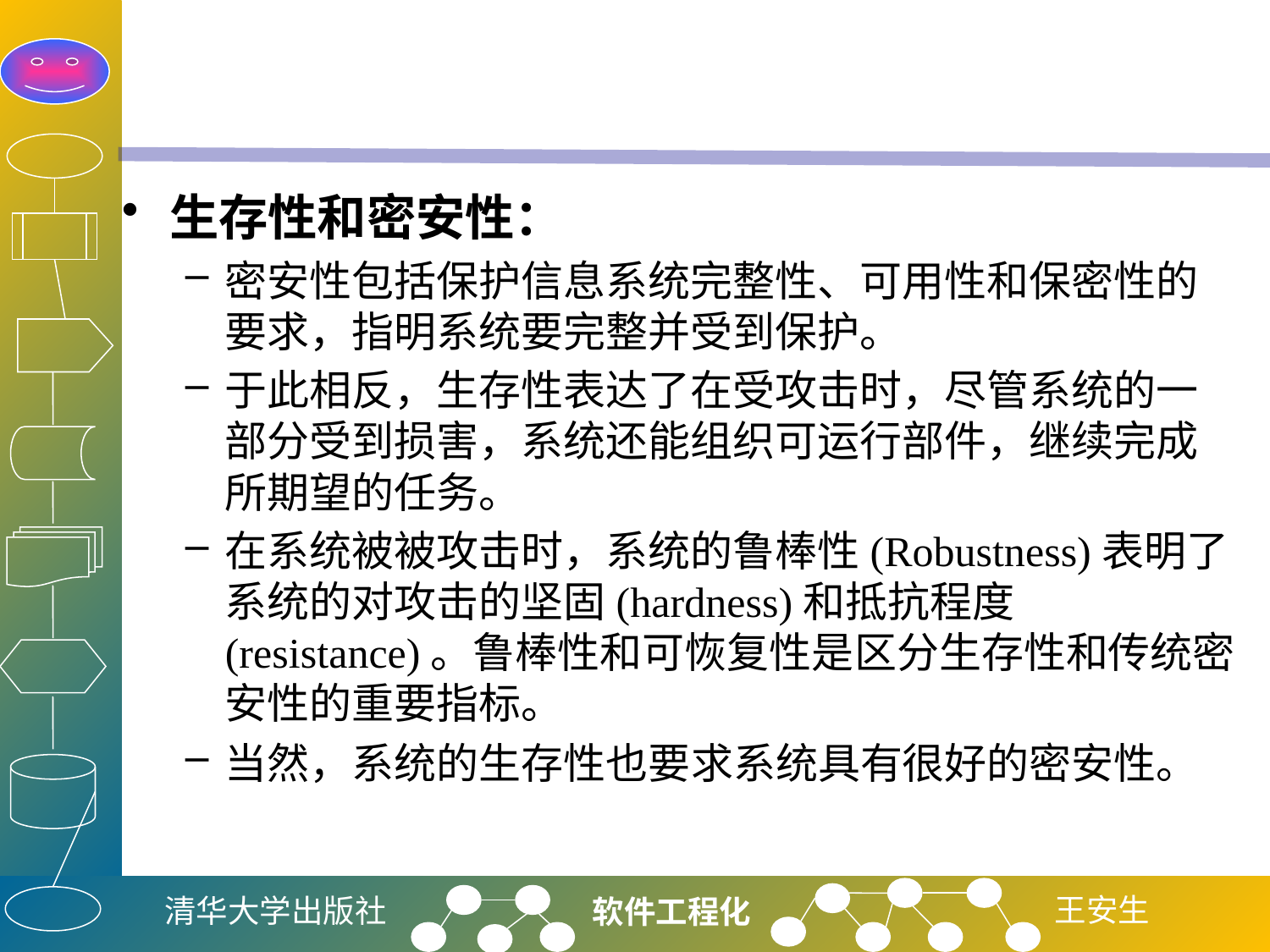

#
生存性和密安性：
密安性包括保护信息系统完整性、可用性和保密性的要求，指明系统要完整并受到保护。
于此相反，生存性表达了在受攻击时，尽管系统的一部分受到损害，系统还能组织可运行部件，继续完成所期望的任务。
在系统被被攻击时，系统的鲁棒性(Robustness)表明了系统的对攻击的坚固(hardness)和抵抗程度(resistance)。鲁棒性和可恢复性是区分生存性和传统密安性的重要指标。
当然，系统的生存性也要求系统具有很好的密安性。